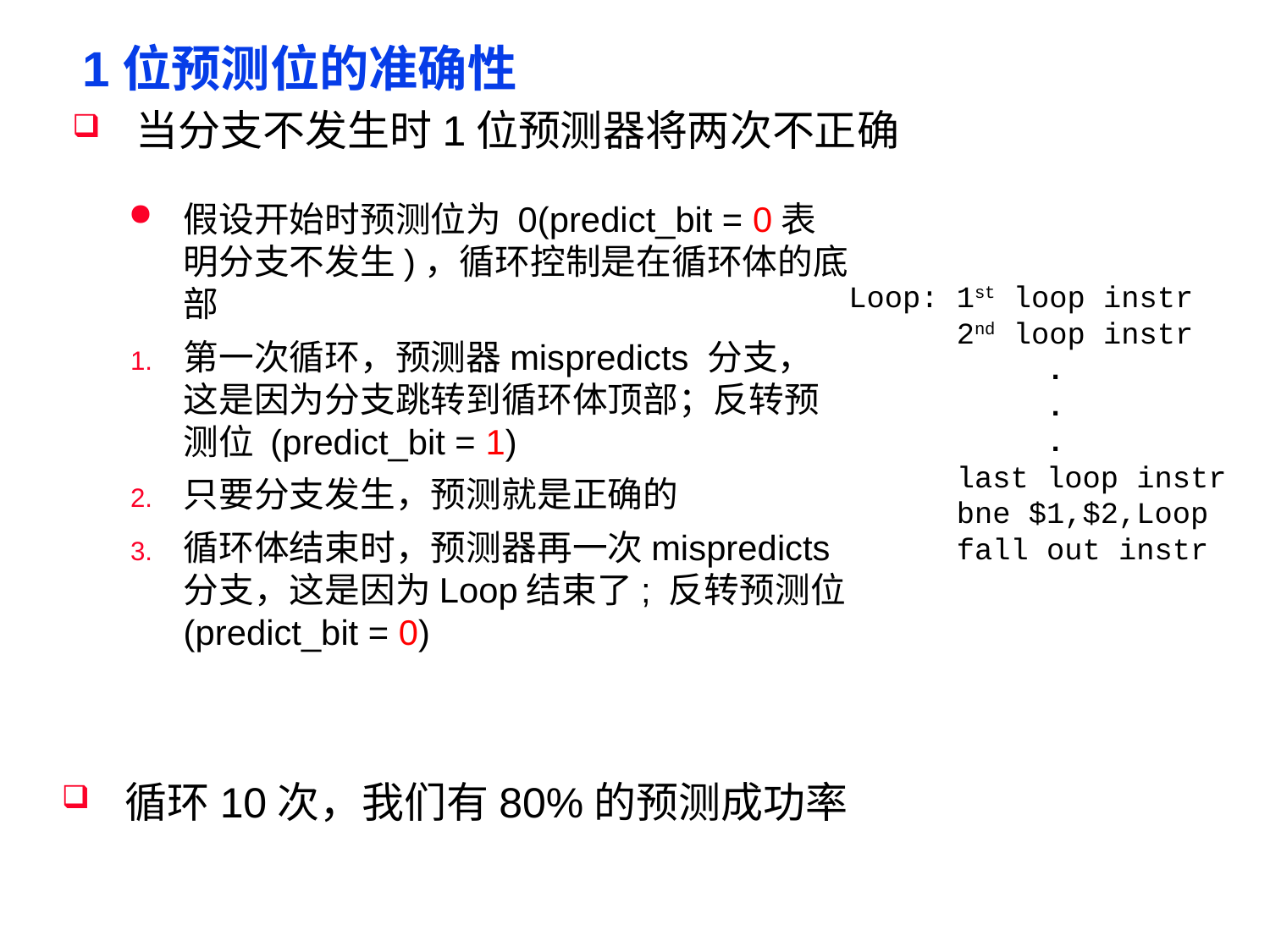

# 1位预测位的准确性
当分支不发生时1位预测器将两次不正确
假设开始时预测位为 0(predict_bit = 0表明分支不发生)，循环控制是在循环体的底部
第一次循环，预测器mispredicts 分支，这是因为分支跳转到循环体顶部；反转预测位 (predict_bit = 1)
只要分支发生，预测就是正确的
循环体结束时，预测器再一次mispredicts 分支，这是因为Loop结束了; 反转预测位(predict_bit = 0)
Loop: 1st loop instr
      2nd loop instr
           .
           .
           .
      last loop instr
      bne $1,$2,Loop
      fall out instr
循环10次，我们有80%的预测成功率